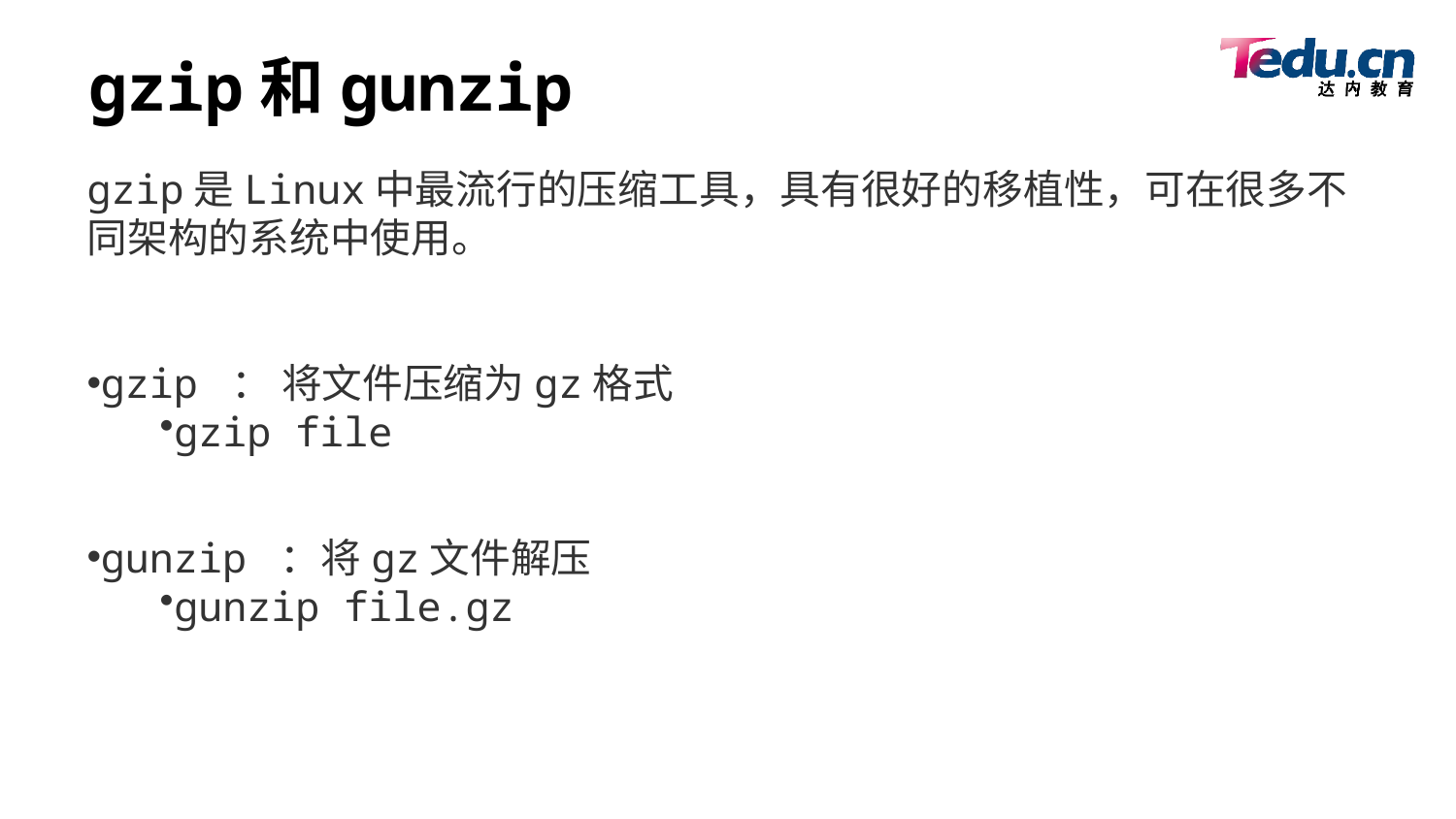

# gzip和gunzip
gzip是Linux中最流行的压缩工具，具有很好的移植性，可在很多不同架构的系统中使用。

gzip ： 将文件压缩为gz格式
gzip file

gunzip ：将gz文件解压
gunzip file.gz